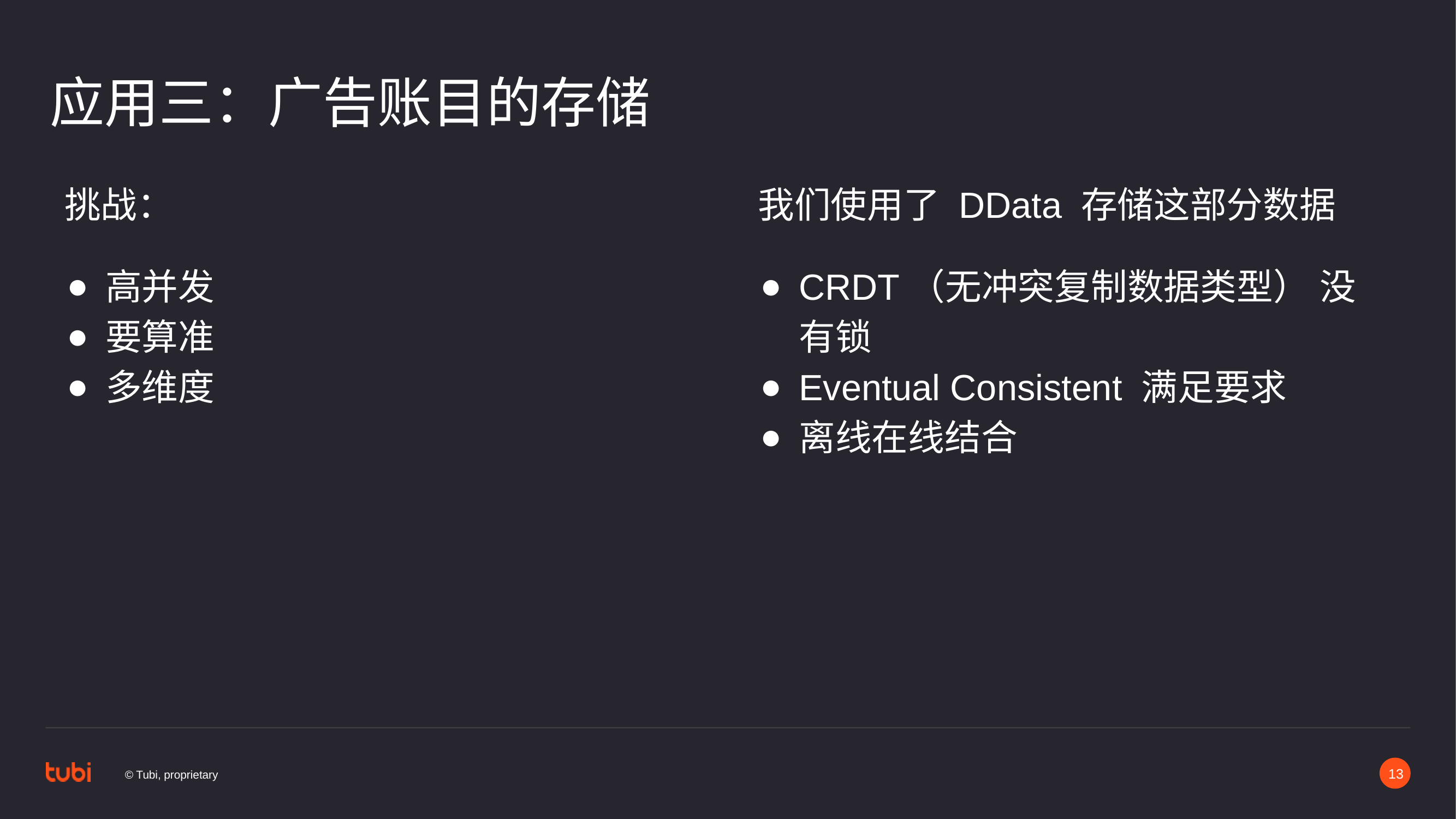

# 应用三：广告账目的存储
挑战：
高并发
要算准
多维度
我们使用了 DData 存储这部分数据
CRDT（无冲突复制数据类型） 没有锁
Eventual Consistent 满足要求
离线在线结合
13